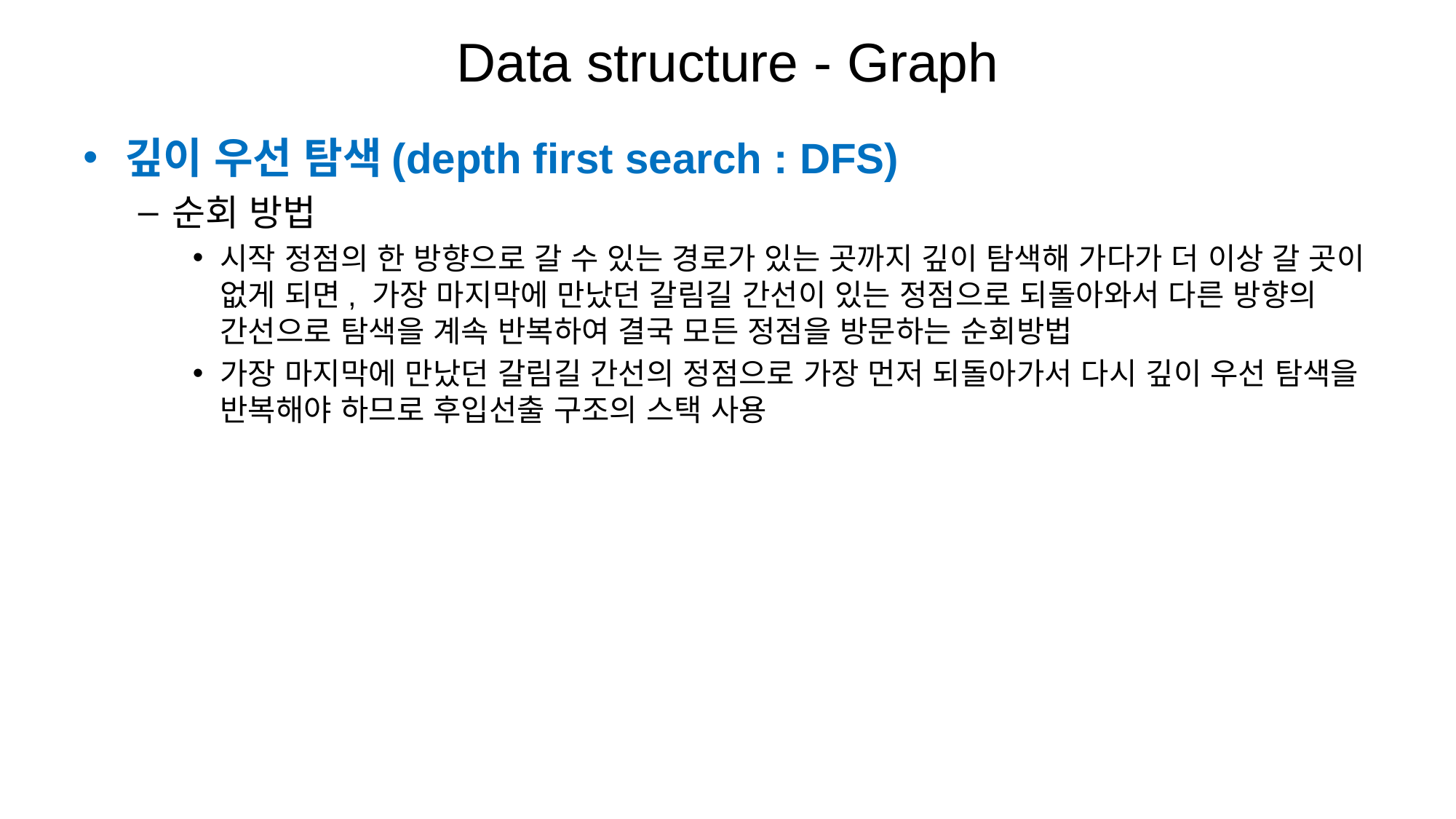

# Data structure - Graph
깊이 우선 탐색(depth first search : DFS)
순회 방법
시작 정점의 한 방향으로 갈 수 있는 경로가 있는 곳까지 깊이 탐색해 가다가 더 이상 갈 곳이 없게 되면, 가장 마지막에 만났던 갈림길 간선이 있는 정점으로 되돌아와서 다른 방향의 간선으로 탐색을 계속 반복하여 결국 모든 정점을 방문하는 순회방법
가장 마지막에 만났던 갈림길 간선의 정점으로 가장 먼저 되돌아가서 다시 깊이 우선 탐색을 반복해야 하므로 후입선출 구조의 스택 사용